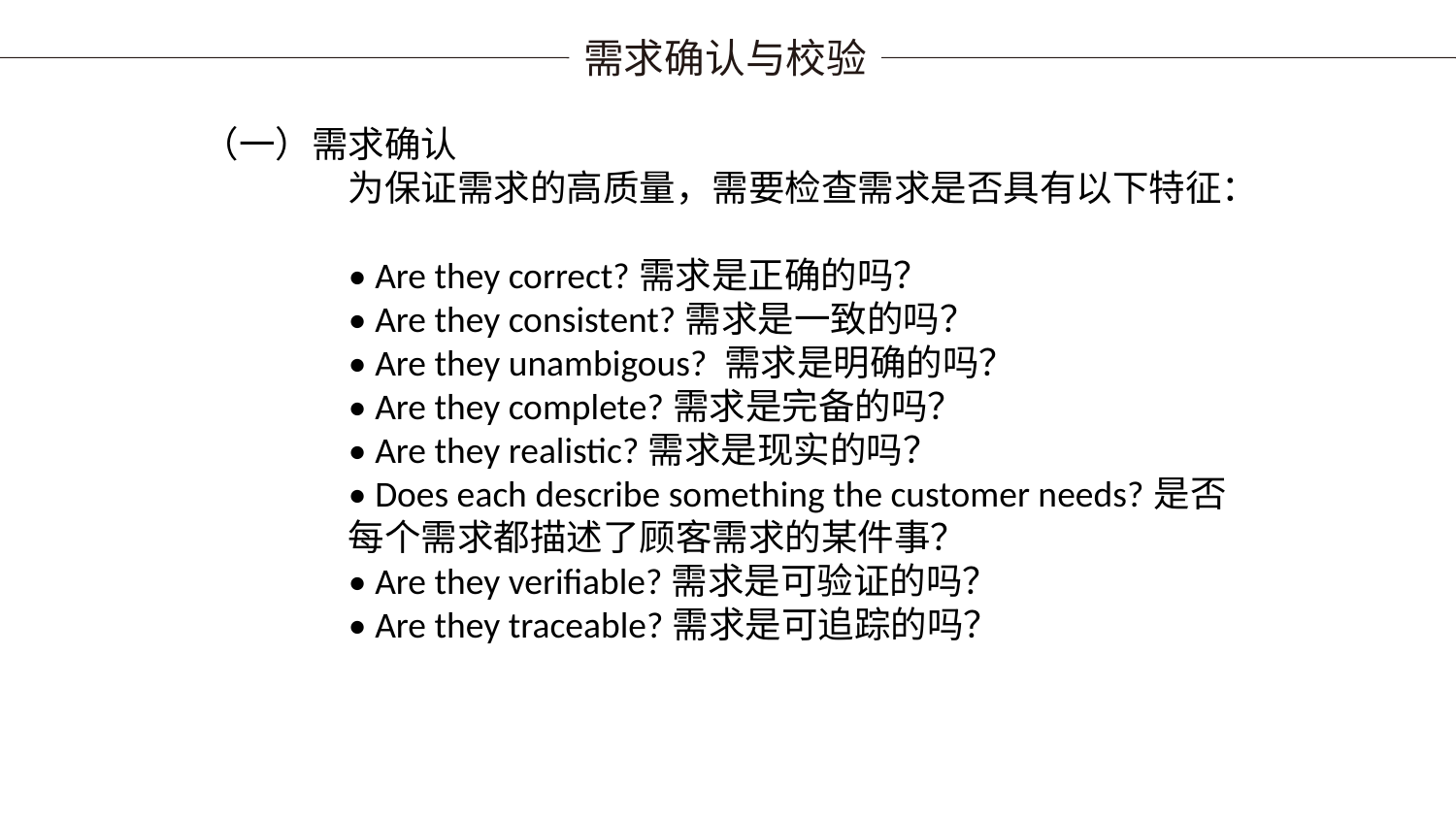

需求确认与校验

（一）需求确认
	为保证需求的高质量，需要检查需求是否具有以下特征：
	• Are they correct?需求是正确的吗？
	• Are they consistent?需求是一致的吗？
	• Are they unambigous? 需求是明确的吗？
	• Are they complete?需求是完备的吗？
	• Are they realistic?需求是现实的吗？
	• Does each describe something the customer needs?是否         	每个需求都描述了顾客需求的某件事？
	• Are they verifiable?需求是可验证的吗？
	• Are they traceable?需求是可追踪的吗？